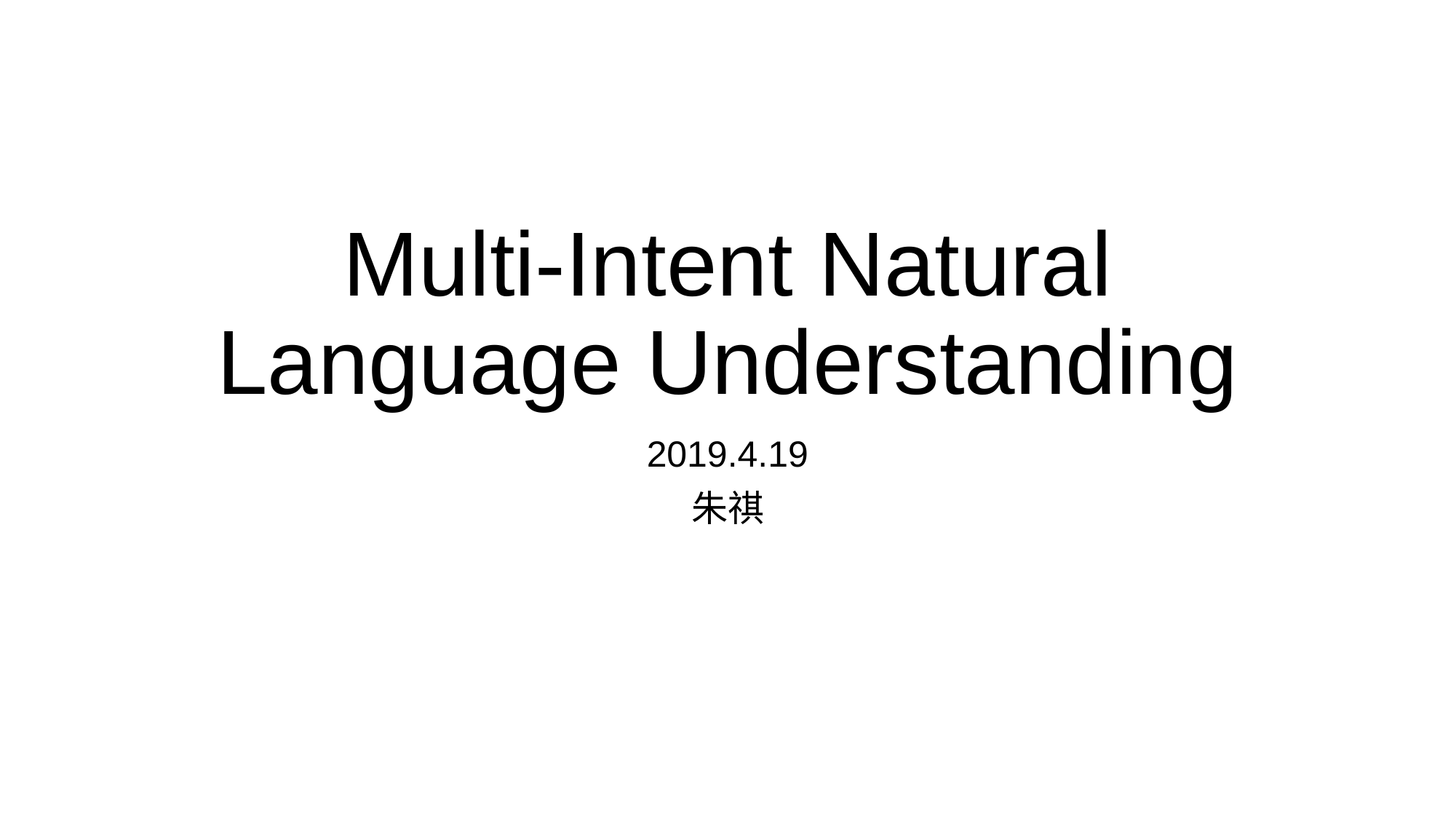

# Multi-Intent Natural Language Understanding
2019.4.19
朱祺